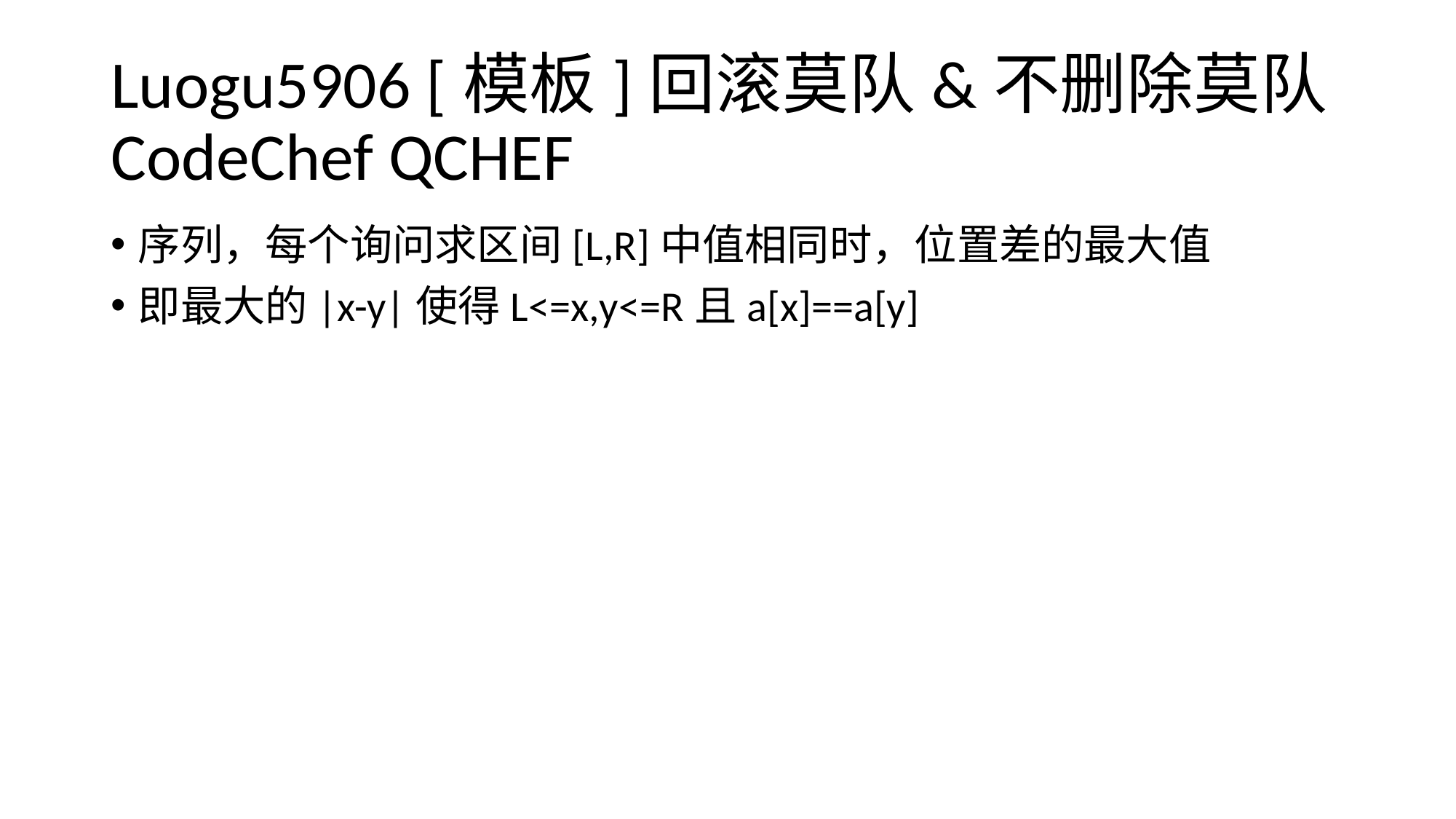

# Luogu5906 [模板]回滚莫队&不删除莫队 CodeChef QCHEF
序列，每个询问求区间[L,R]中值相同时，位置差的最大值
即最大的|x-y|使得L<=x,y<=R且a[x]==a[y]